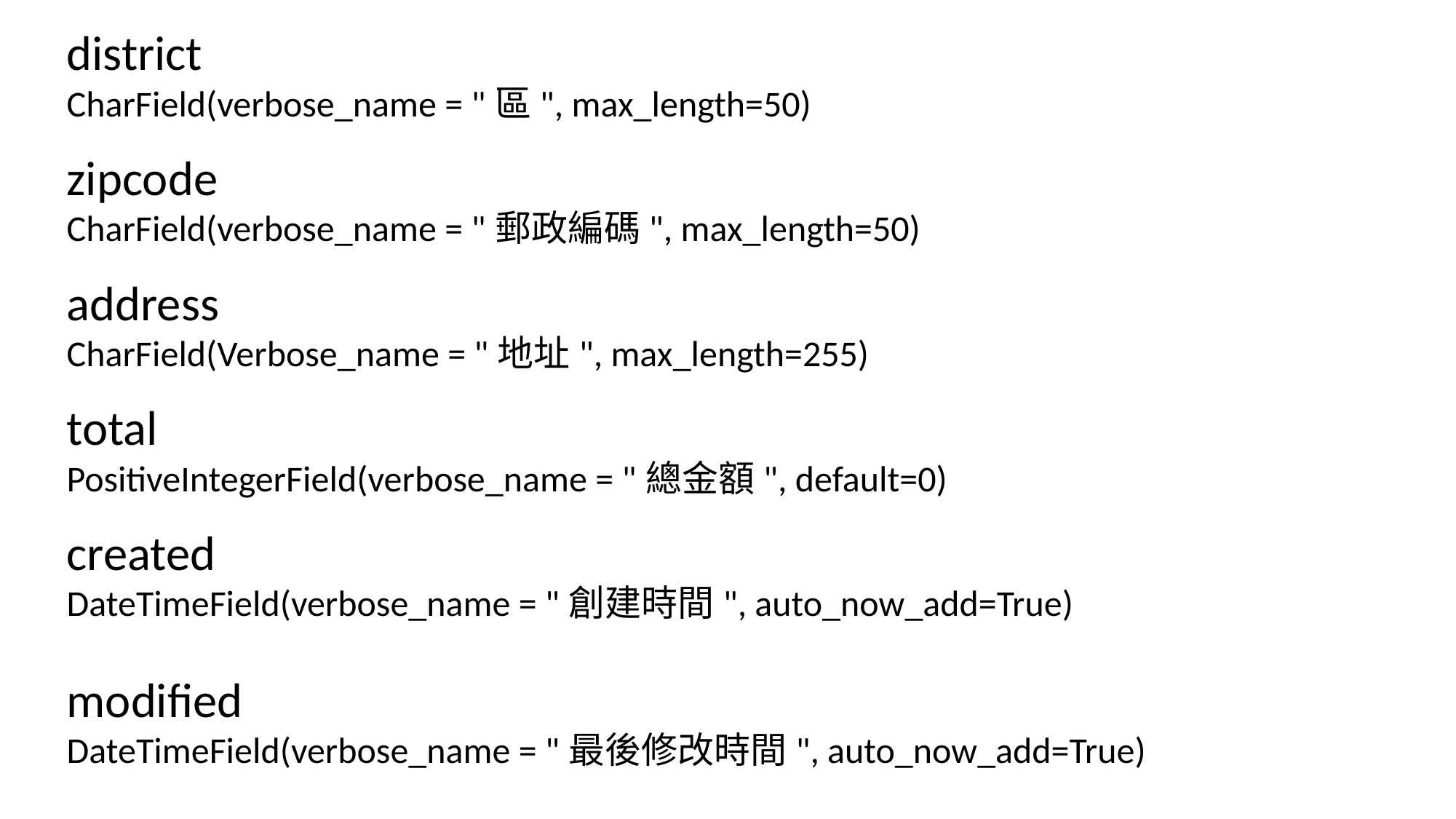

district
CharField(verbose_name = "區", max_length=50)
zipcode
CharField(verbose_name = "郵政編碼", max_length=50)
address
CharField(Verbose_name = "地址", max_length=255)
total
PositiveIntegerField(verbose_name = "總金額", default=0)
created
DateTimeField(verbose_name = "創建時間", auto_now_add=True)

modified
DateTimeField(verbose_name = "最後修改時間", auto_now_add=True)